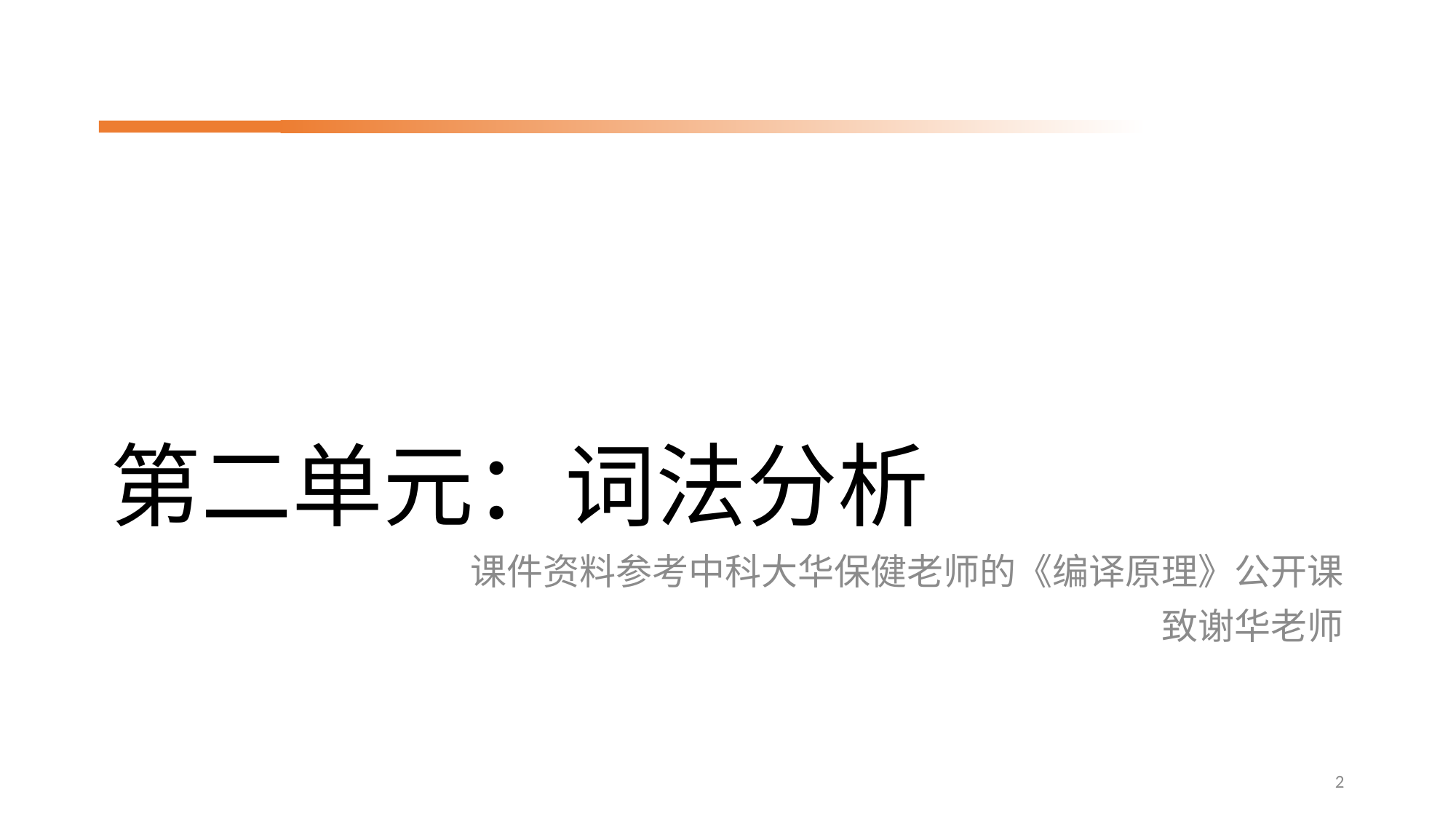

# 第二单元：词法分析
课件资料参考中科大华保健老师的《编译原理》公开课
致谢华老师
2